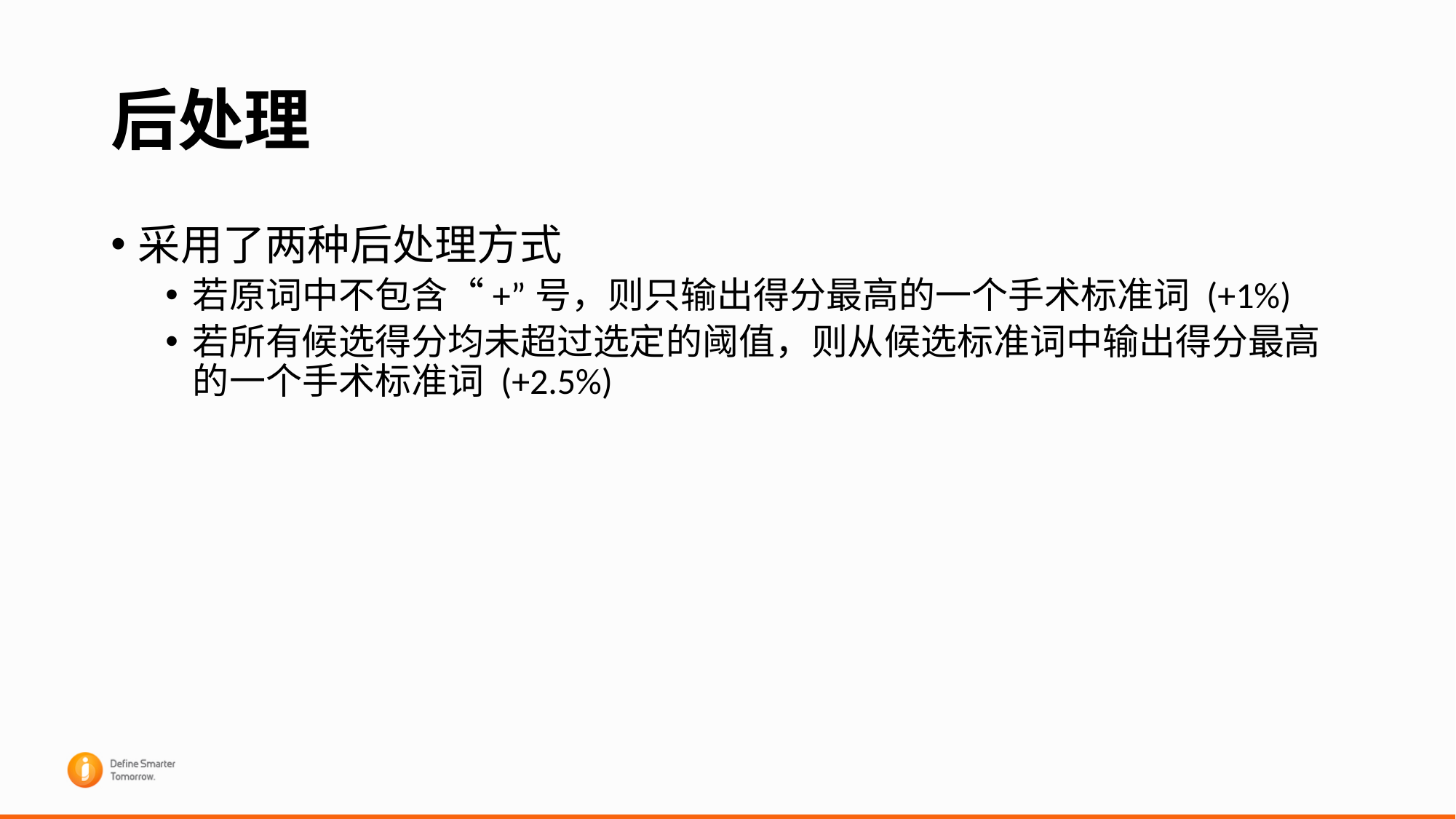

# 后处理
采用了两种后处理方式
若原词中不包含“+”号，则只输出得分最高的一个手术标准词 (+1%)
若所有候选得分均未超过选定的阈值，则从候选标准词中输出得分最高的一个手术标准词 (+2.5%)